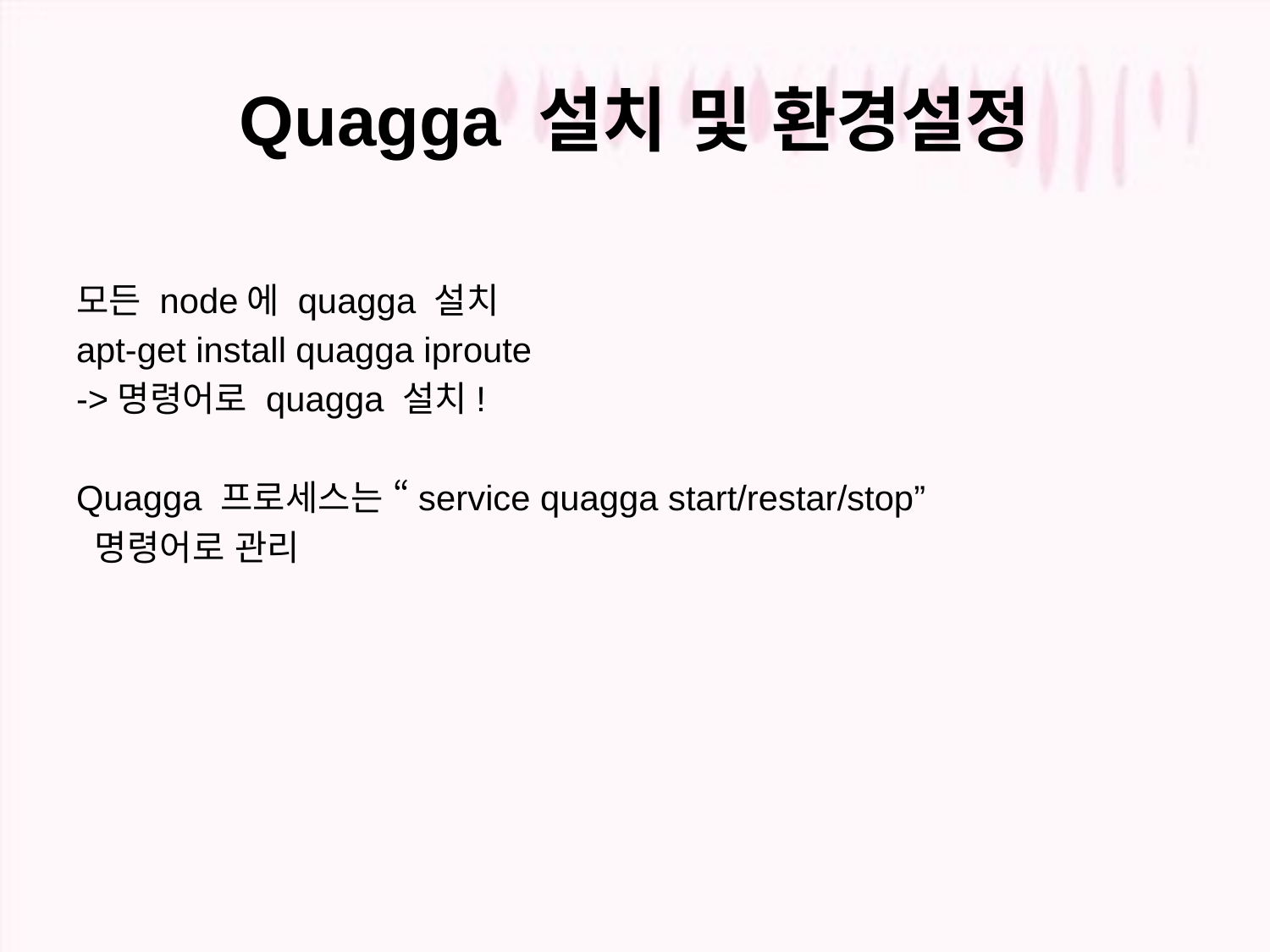

# Quagga 설치 및 환경설정

모든 node에 quagga 설치
apt-get install quagga iproute
->명령어로 quagga 설치!

Quagga 프로세스는 “service quagga start/restar/stop”
 명령어로 관리